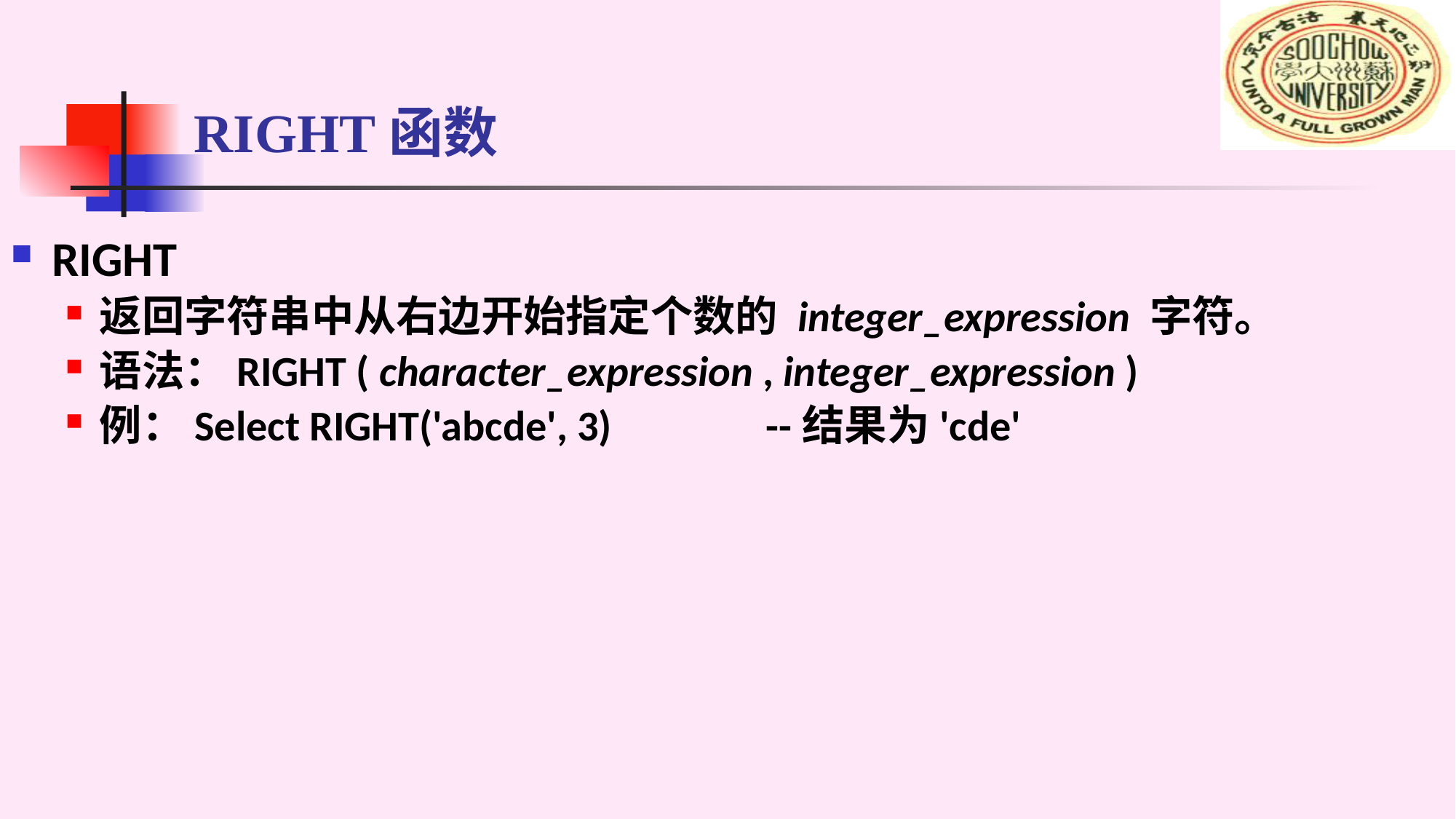

# RIGHT函数
RIGHT
返回字符串中从右边开始指定个数的 integer_expression 字符。
语法：RIGHT ( character_expression , integer_expression )
例：Select RIGHT('abcde', 3)                --结果为'cde'